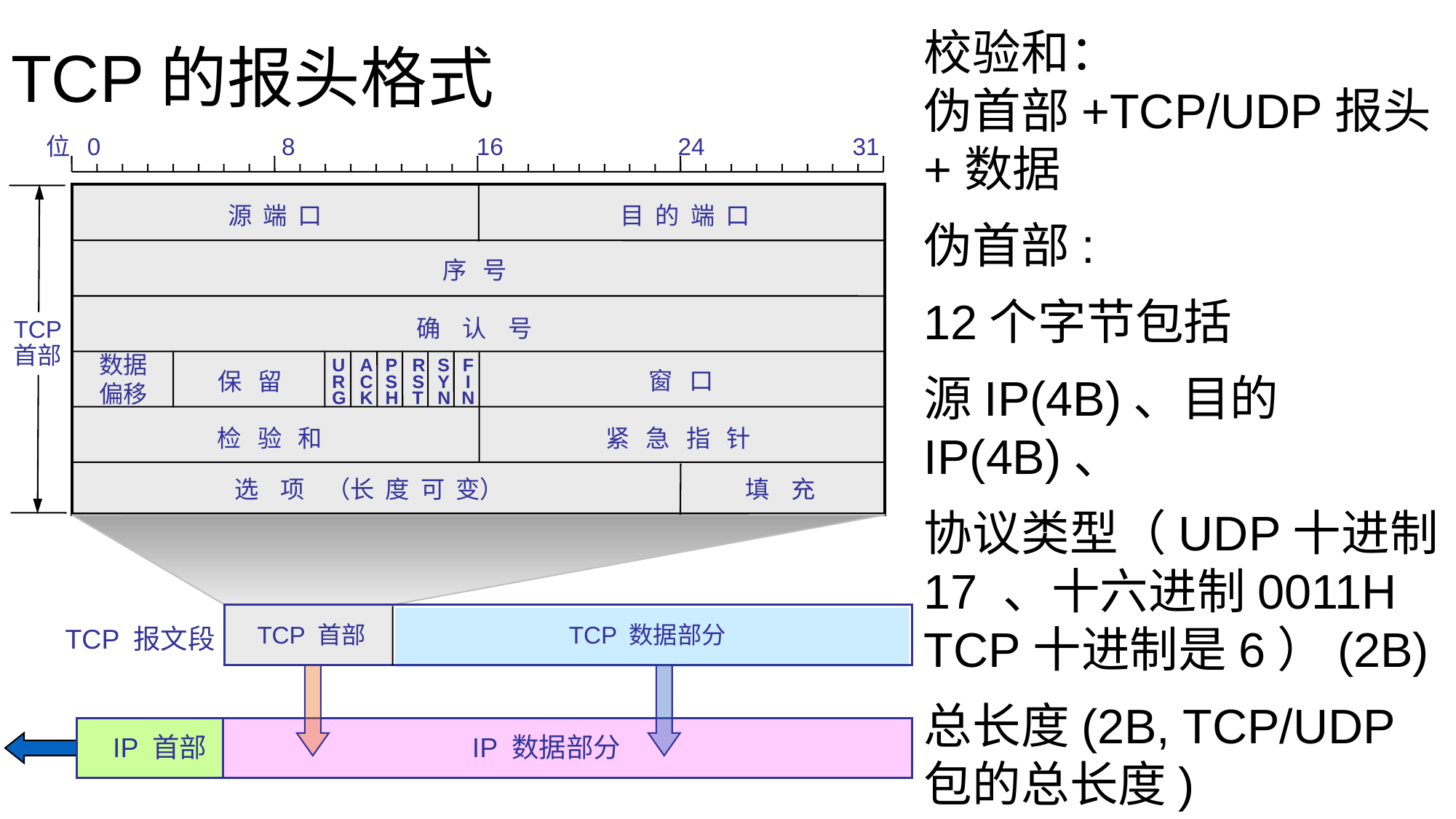

# TCP的报头格式
校验和：
伪首部+TCP/UDP报头+数据
伪首部:
12个字节包括
源IP(4B)、目的IP(4B)、
协议类型（UDP十进制17 、十六进制0011H TCP十进制是6）(2B)
总长度(2B, TCP/UDP包的总长度)

位  0                           8                           16                          24                      31

源  端  口
目  的  端  口

序   号

确    认    号
TCP
首部
数据
偏移

U
R
G
A
C
K
P
S
H
R
S
T
S
Y
N
F
I
N
窗   口
保   留

检   验   和
紧   急   指   针

选    项    （长  度  可  变）
填    充

TCP 首部
TCP 数据部分
TCP 报文段

IP 首部
IP 数据部分